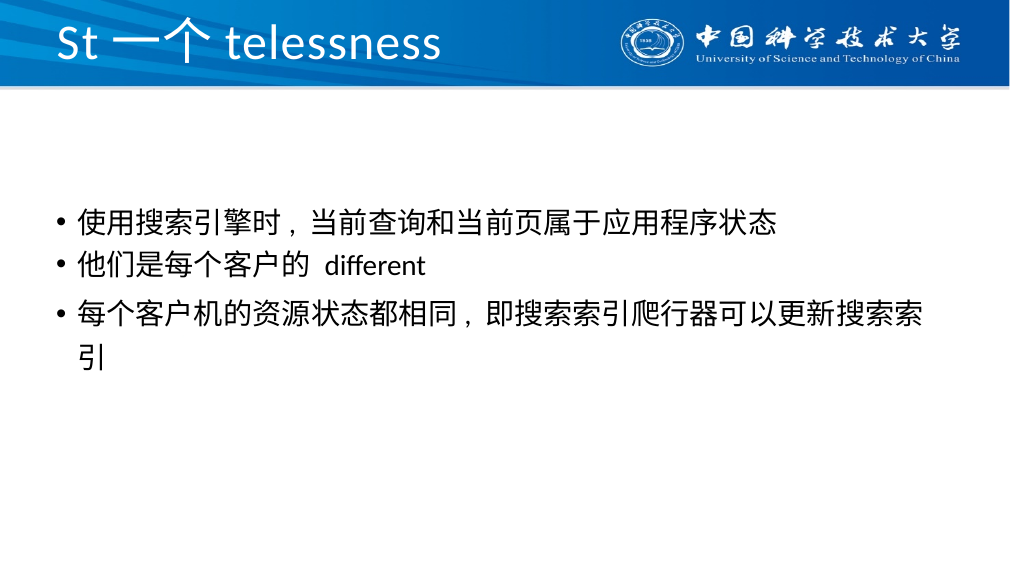

# St一个telessness
使用搜索引擎时, 当前查询和当前页属于应用程序状态
他们是每个客户的 diﬀerent
每个客户机的资源状态都相同, 即搜索索引爬行器可以更新搜索索引